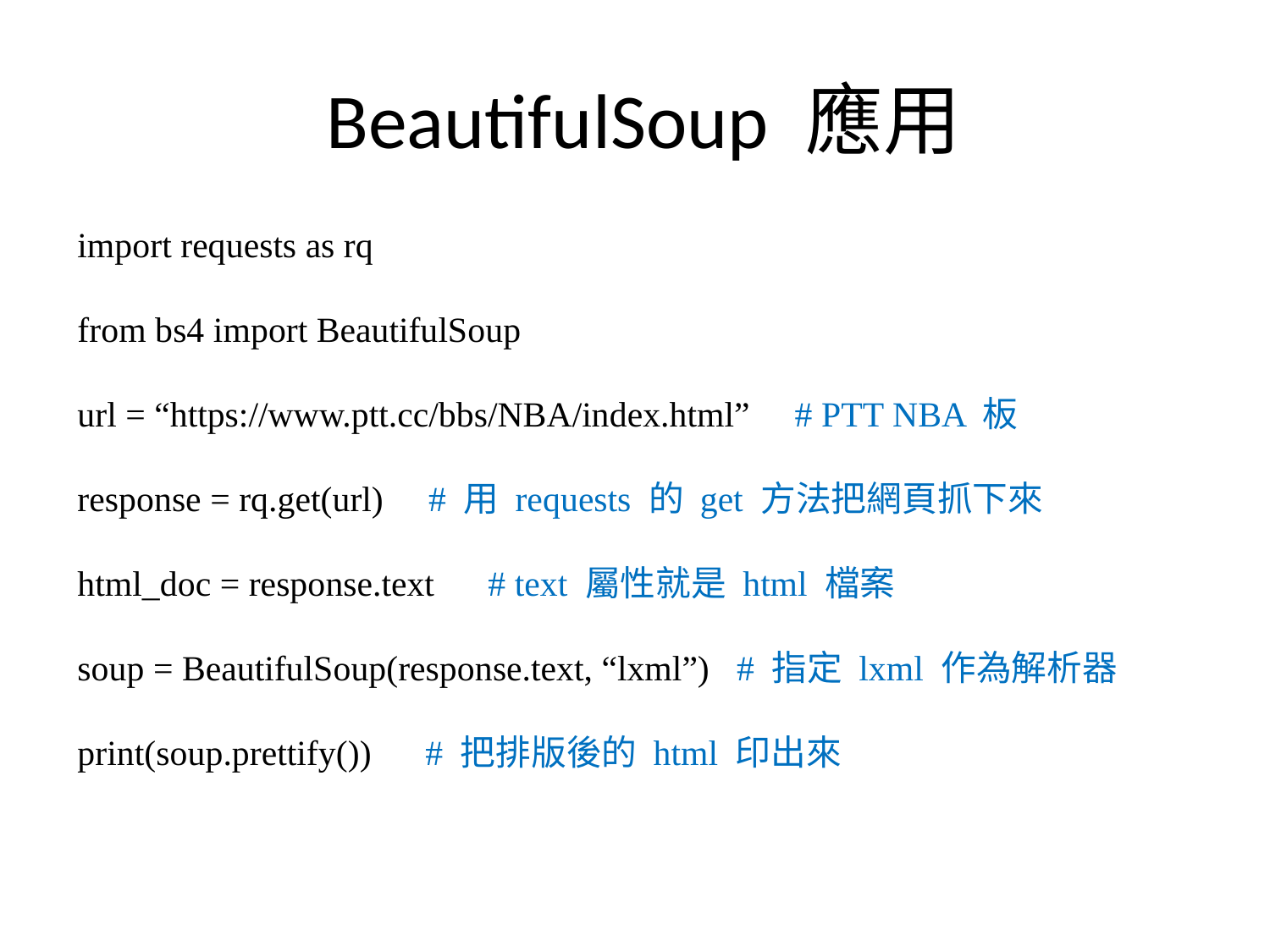

# BeautifulSoup 應用
import requests as rq

from bs4 import BeautifulSoup

url = “https://www.ptt.cc/bbs/NBA/index.html”     # PTT NBA 板

response = rq.get(url)     # 用 requests 的 get 方法把網頁抓下來

html_doc = response.text      # text 屬性就是 html 檔案

soup = BeautifulSoup(response.text, “lxml”)   # 指定 lxml 作為解析器

print(soup.prettify())      # 把排版後的 html 印出來